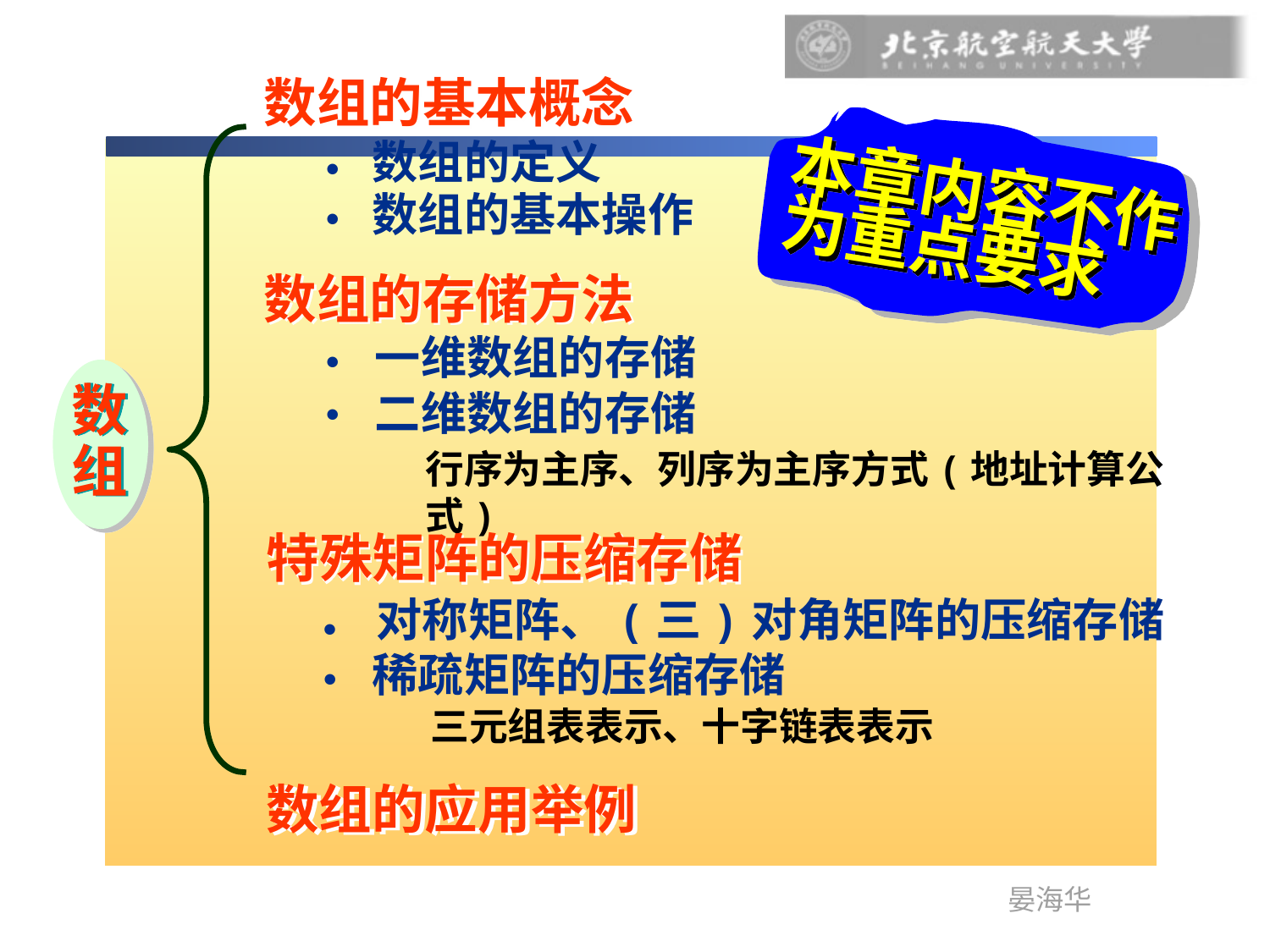

数组的基本概念

本章内容不作
为重点要求

数组的定义
●
数组的基本操作
●
数组的存储方法
一维数组的存储
●

数
组
二维数组的存储
●
行序为主序、列序为主序方式(地址计算公式)
特殊矩阵的压缩存储
对称矩阵、(三)对角矩阵的压缩存储
●
稀疏矩阵的压缩存储
●
三元组表表示、十字链表表示
数组的应用举例